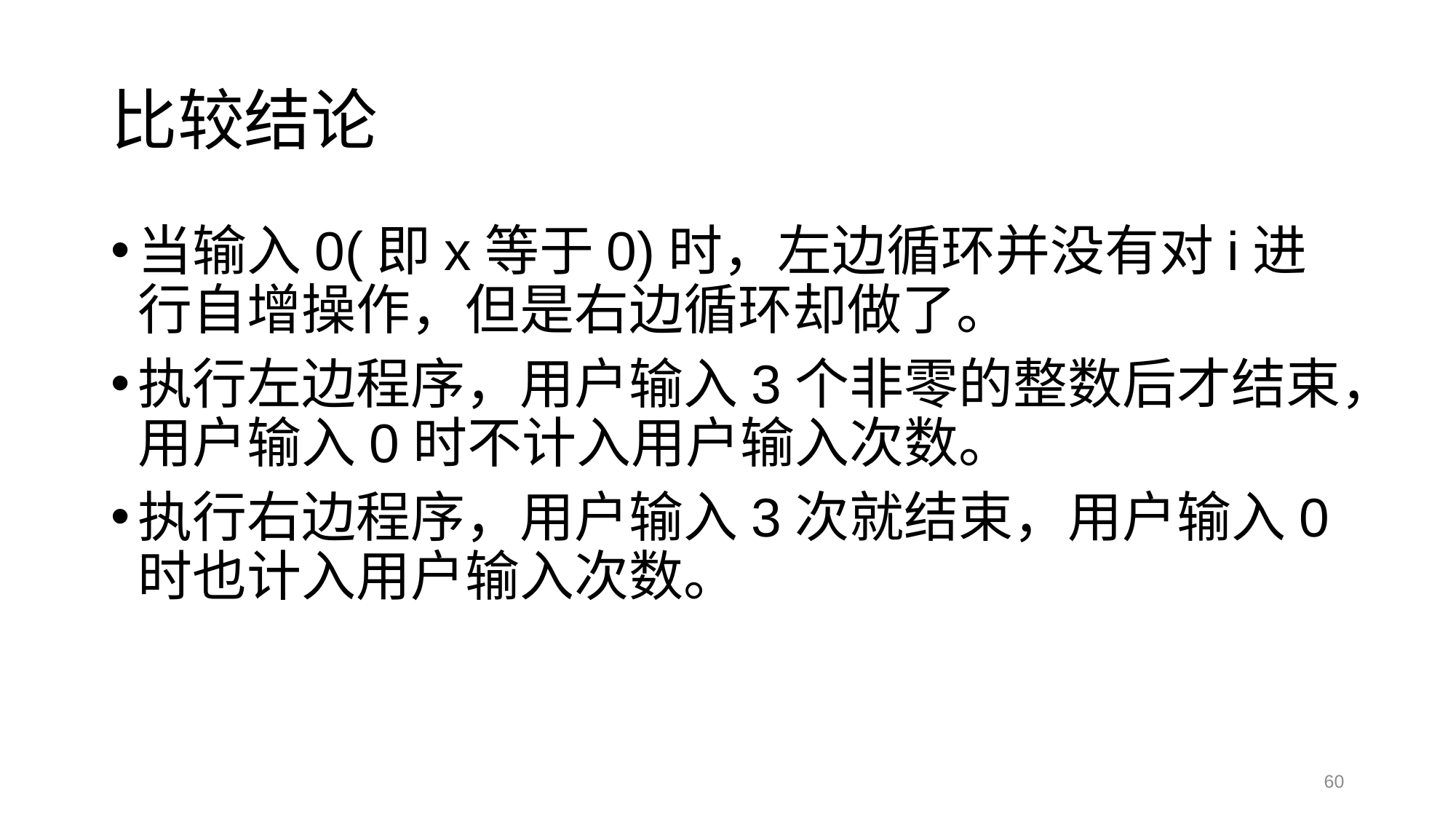

# 比较结论
当输入0(即x等于0)时，左边循环并没有对i进行自增操作，但是右边循环却做了。
执行左边程序，用户输入3个非零的整数后才结束，用户输入0时不计入用户输入次数。
执行右边程序，用户输入3次就结束，用户输入0时也计入用户输入次数。
60